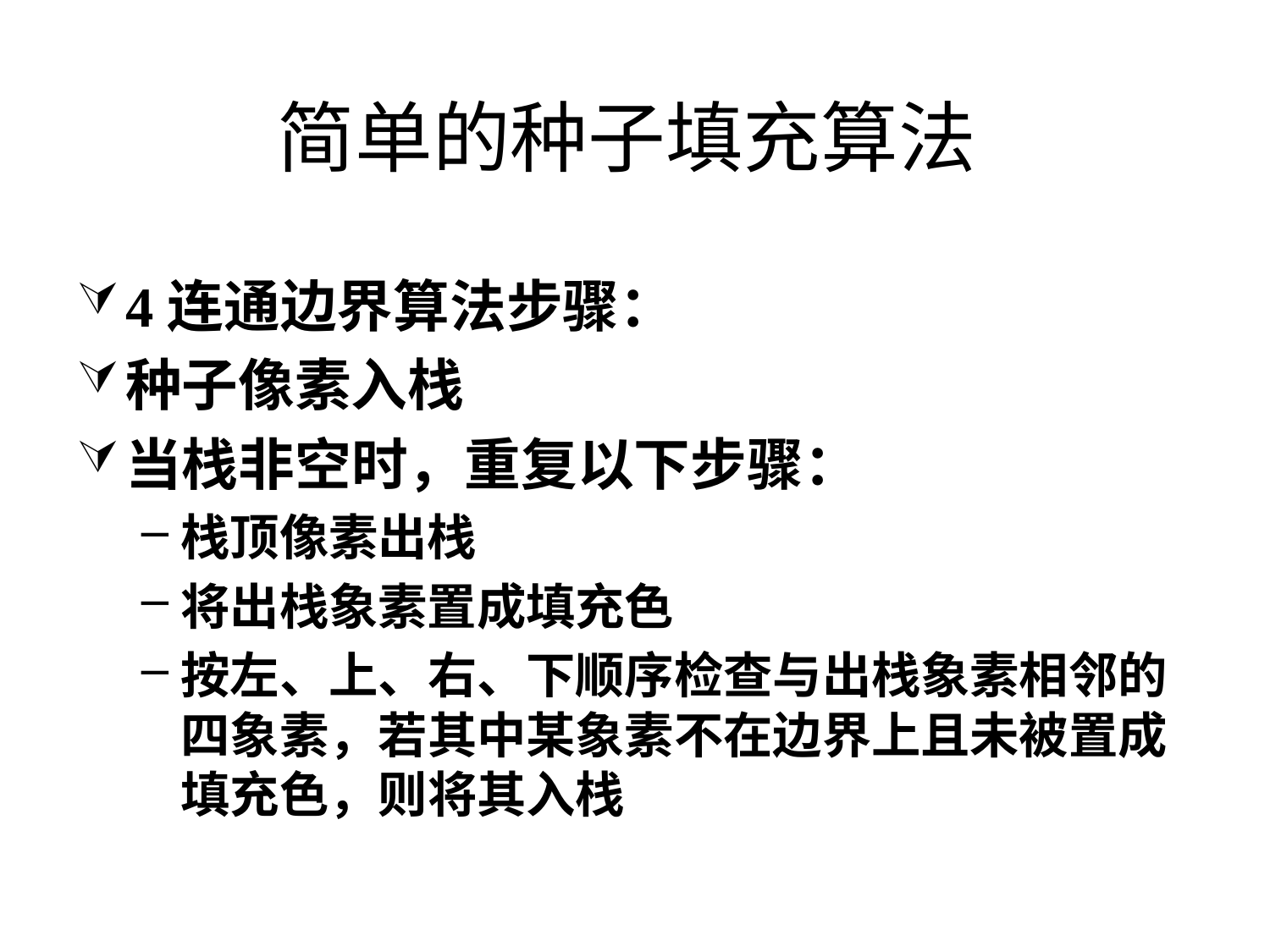

# 简单的种子填充算法
4连通边界算法步骤：
种子像素入栈
当栈非空时，重复以下步骤：
栈顶像素出栈
将出栈象素置成填充色
按左、上、右、下顺序检查与出栈象素相邻的四象素，若其中某象素不在边界上且未被置成填充色，则将其入栈